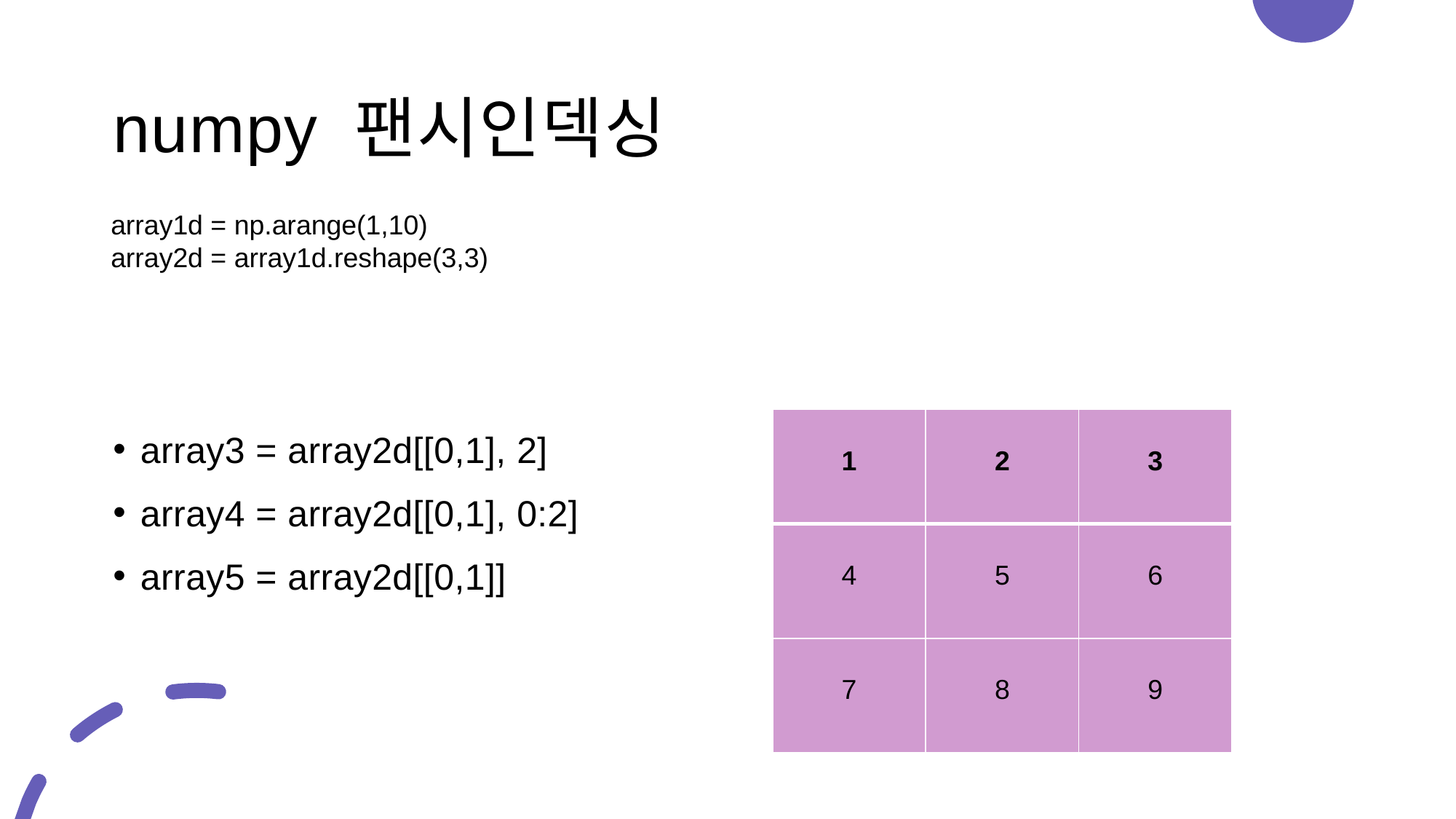

# numpy 팬시인덱싱
array1d = np.arange(1,10)
array2d = array1d.reshape(3,3)
array3 = array2d[[0,1], 2]
array4 = array2d[[0,1], 0:2]
array5 = array2d[[0,1]]
| 1 | 2 | 3 |
| --- | --- | --- |
| 4 | 5 | 6 |
| 7 | 8 | 9 |